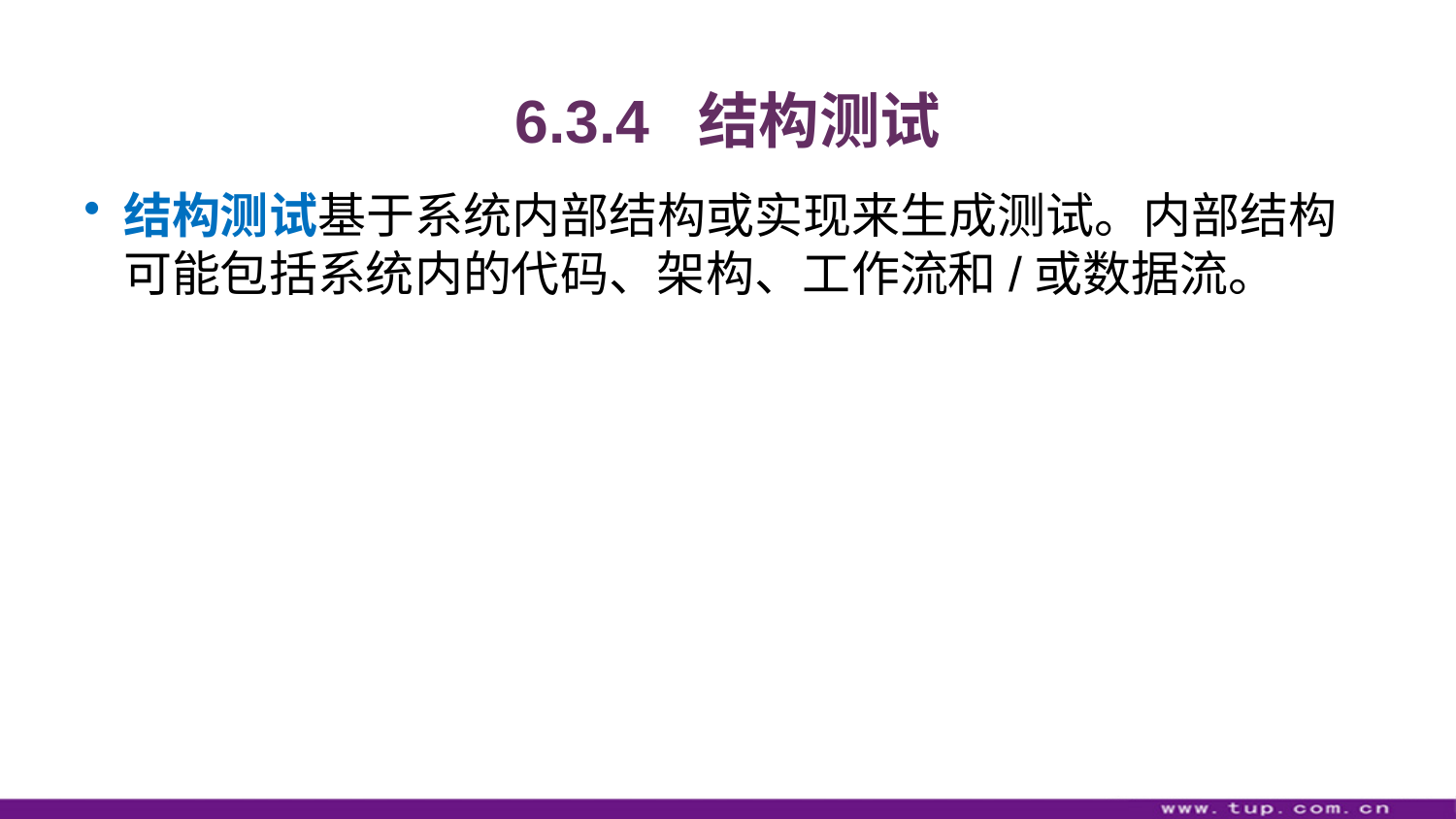

# 6.3.4  结构测试
结构测试基于系统内部结构或实现来生成测试。内部结构可能包括系统内的代码、架构、工作流和/或数据流。